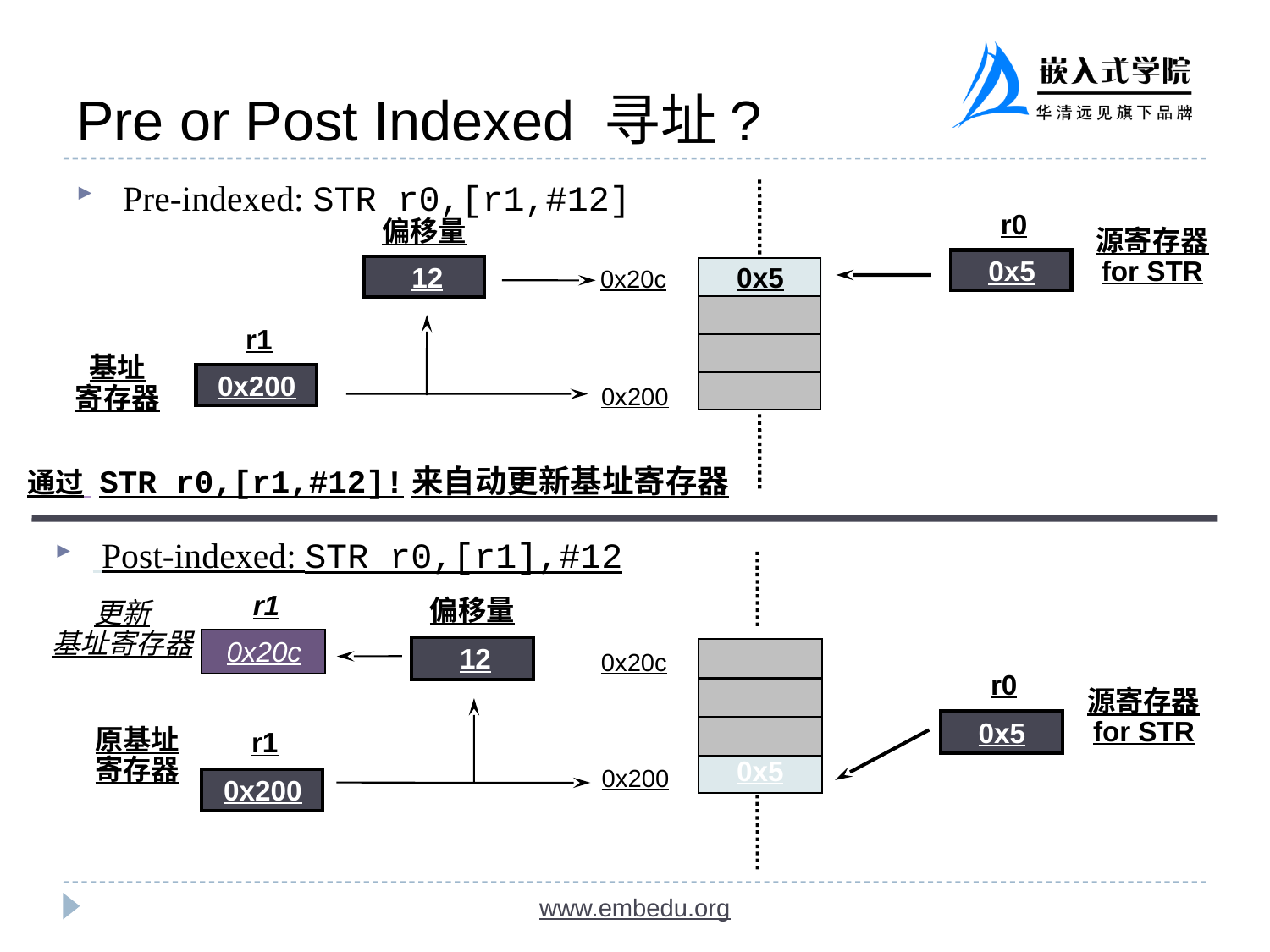

Pre or Post Indexed 寻址?
 Pre-indexed: STR r0,[r1,#12]

r0
偏移量
源寄存器
for STR

0x5

12
0x5

0x20c

r1

基址
寄存器

0x200

0x200

通过 STR r0,[r1,#12]!来自动更新基址寄存器

 Post-indexed: STR r0,[r1],#12

r1
偏移量
更新
基址寄存器

0x20c

12

0x20c

r0

源寄存器
for STR

0x5

原基址
寄存器
r1

0x5

0x200

0x200

www.embedu.org